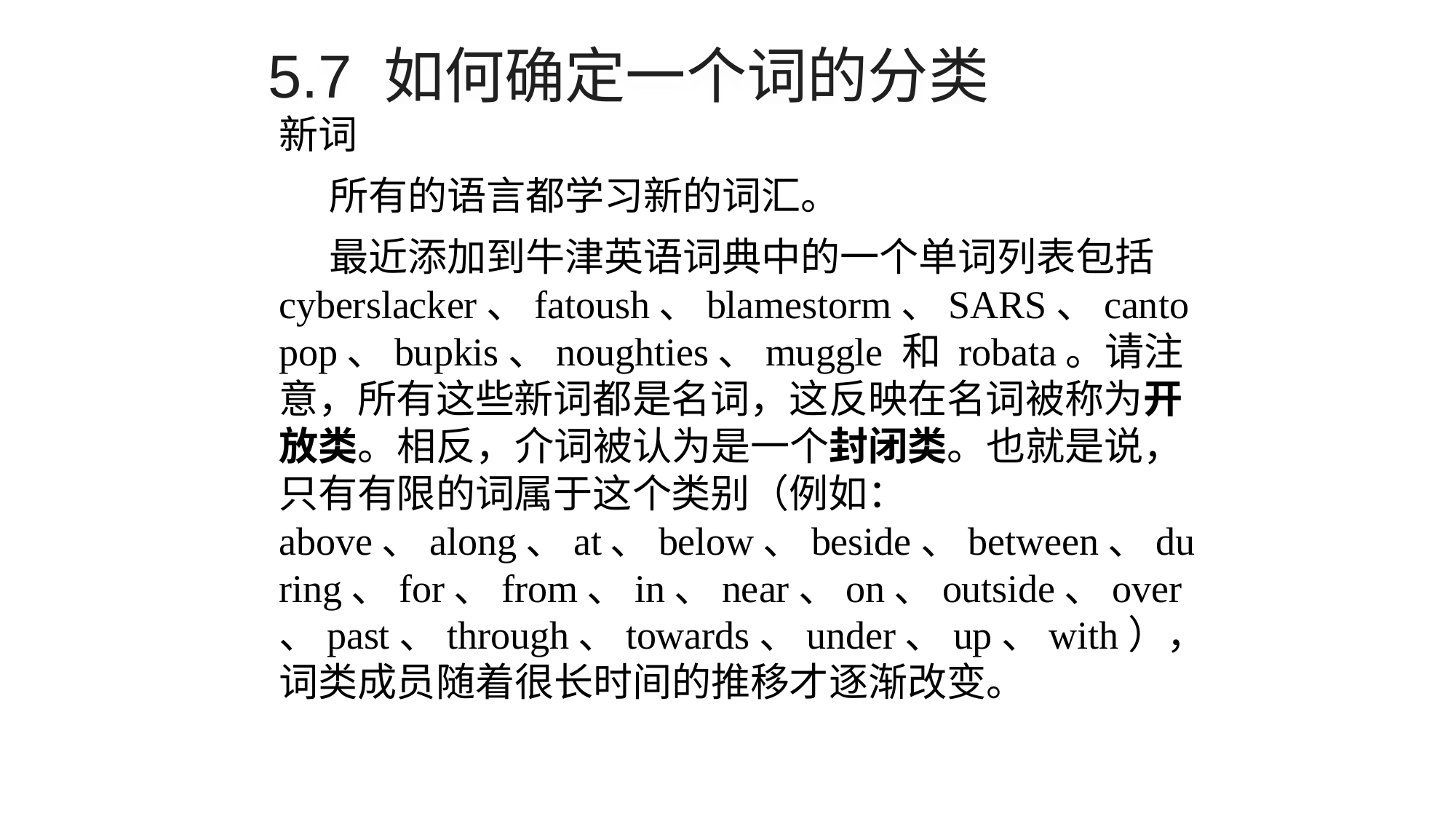

# 5.7 如何确定一个词的分类
新词
所有的语言都学习新的词汇。
最近添加到牛津英语词典中的一个单词列表包括 cyberslacker、fatoush、blamestorm、SARS、cantopop、bupkis、noughties、muggle 和 robata。请注意，所有这些新词都是名词，这反映在名词被称为开放类。相反，介词被认为是一个封闭类。也就是说，只有有限的词属于这个类别（例如：above、along、at、below、beside、between、during、for、from、in、near、on、outside、over、past、through、towards、under、up、with），词类成员随着很长时间的推移才逐渐改变。